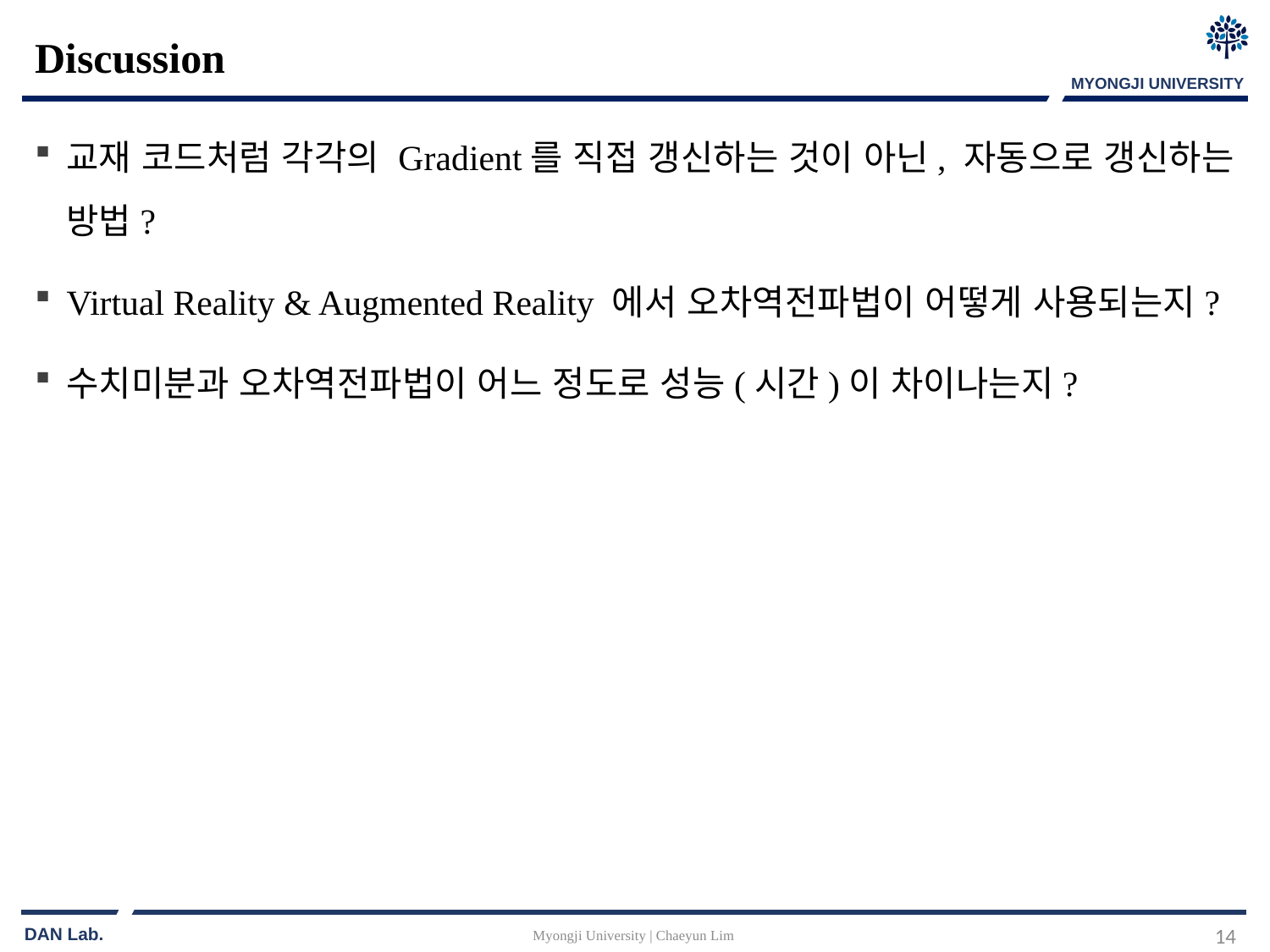

# Discussion
교재 코드처럼 각각의 Gradient를 직접 갱신하는 것이 아닌, 자동으로 갱신하는 방법?
Virtual Reality & Augmented Reality 에서 오차역전파법이 어떻게 사용되는지?
수치미분과 오차역전파법이 어느 정도로 성능(시간)이 차이나는지?

Myongji University | Chaeyun Lim
14